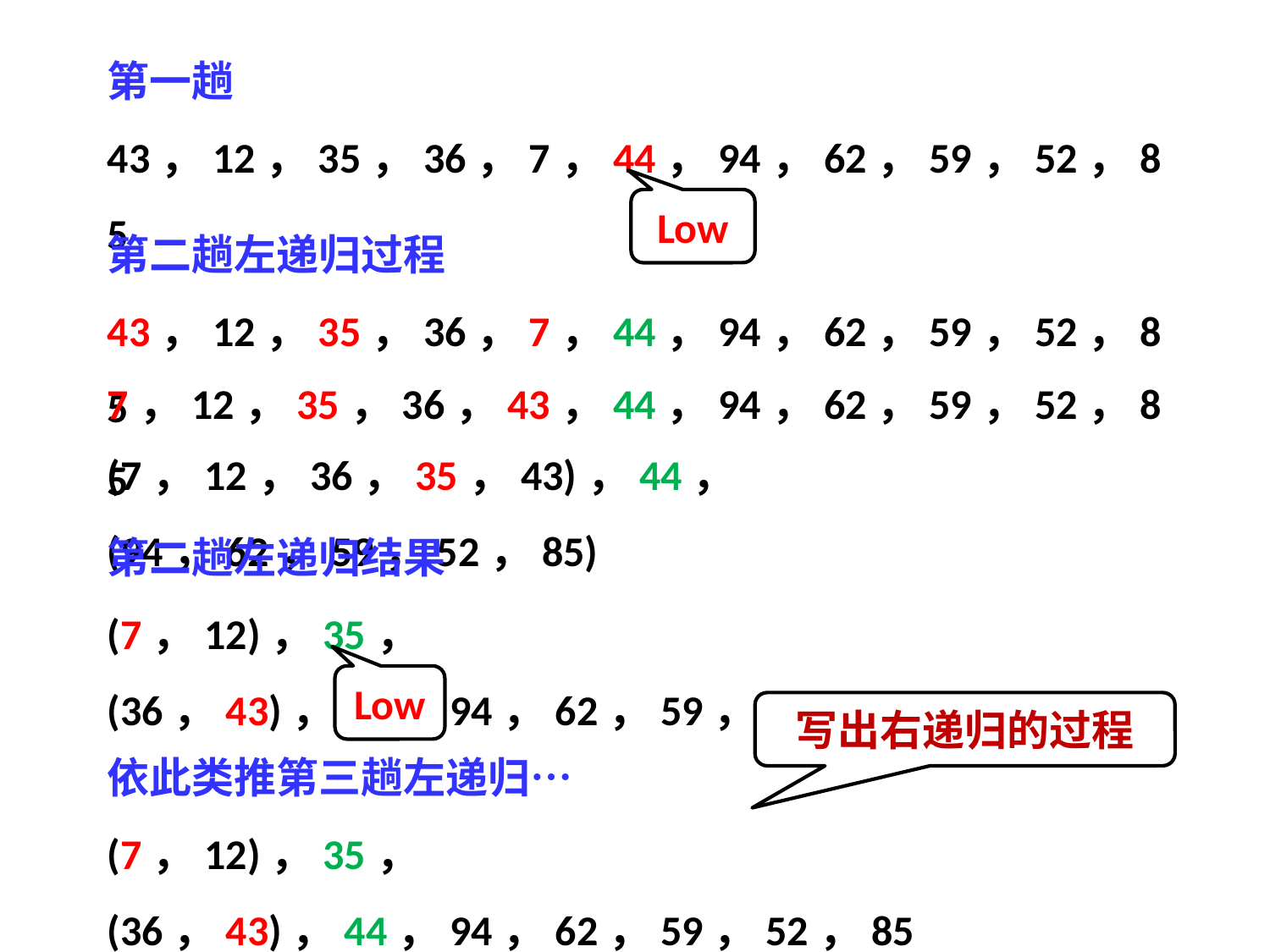

第一趟
43，12，35，36，7，44，94，62，59，52，85
Low
第二趟左递归过程
43，12，35，36，7，44，94，62，59，52，85
7，12，35，36，43，44，94，62，59，52，85
(7，12，36，35，43)，44，(94，62，59，52，85)
第二趟左递归结果
(7，12)，35，(36，43)，44，94，62，59，52，85
Low
写出右递归的过程
依此类推第三趟左递归…
(7，12)，35，(36，43)，44，94，62，59，52，85